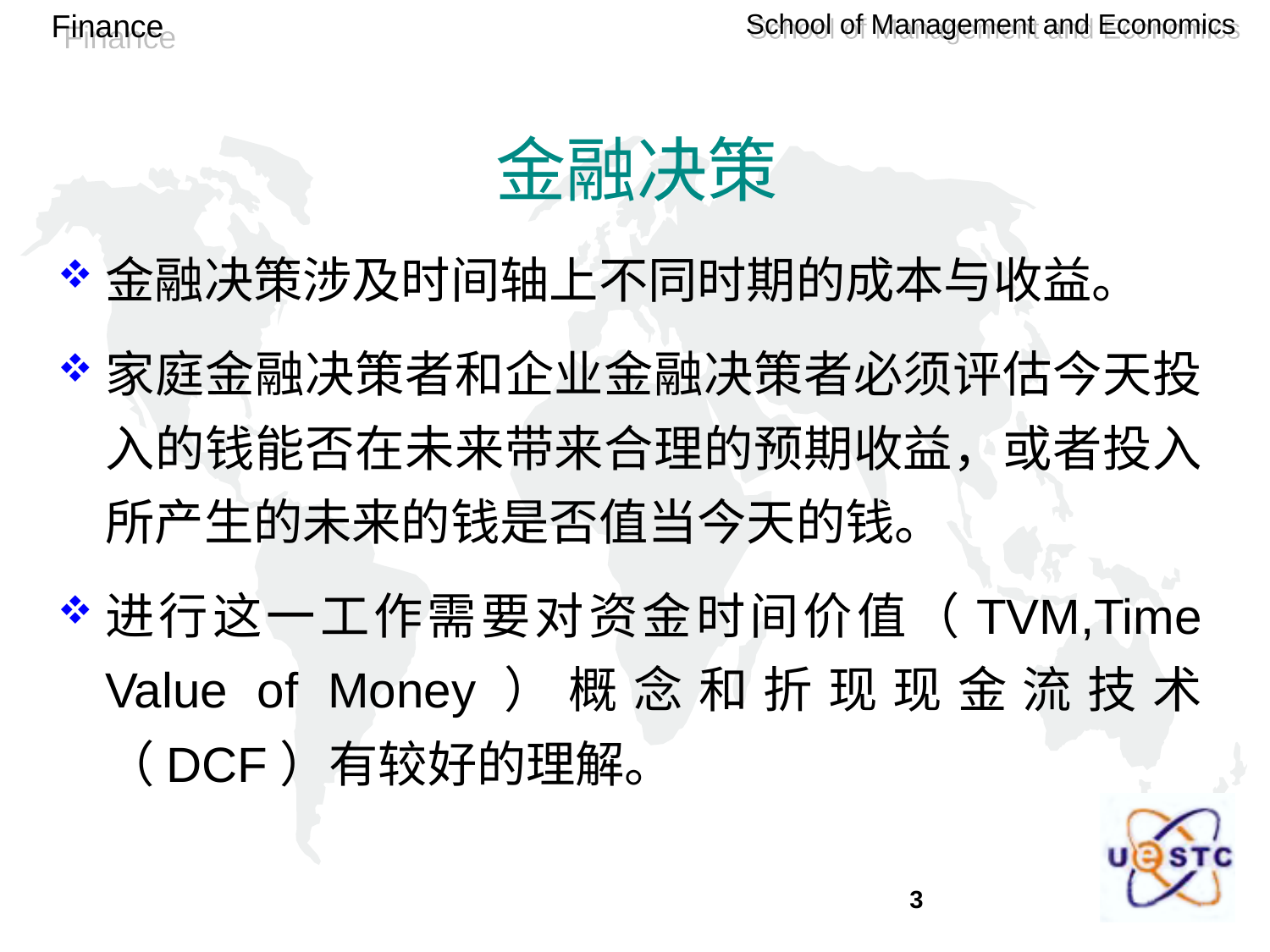

# 金融决策
金融决策涉及时间轴上不同时期的成本与收益。
家庭金融决策者和企业金融决策者必须评估今天投入的钱能否在未来带来合理的预期收益，或者投入所产生的未来的钱是否值当今天的钱。
进行这一工作需要对资金时间价值（TVM,Time Value of Money）概念和折现现金流技术（DCF）有较好的理解。